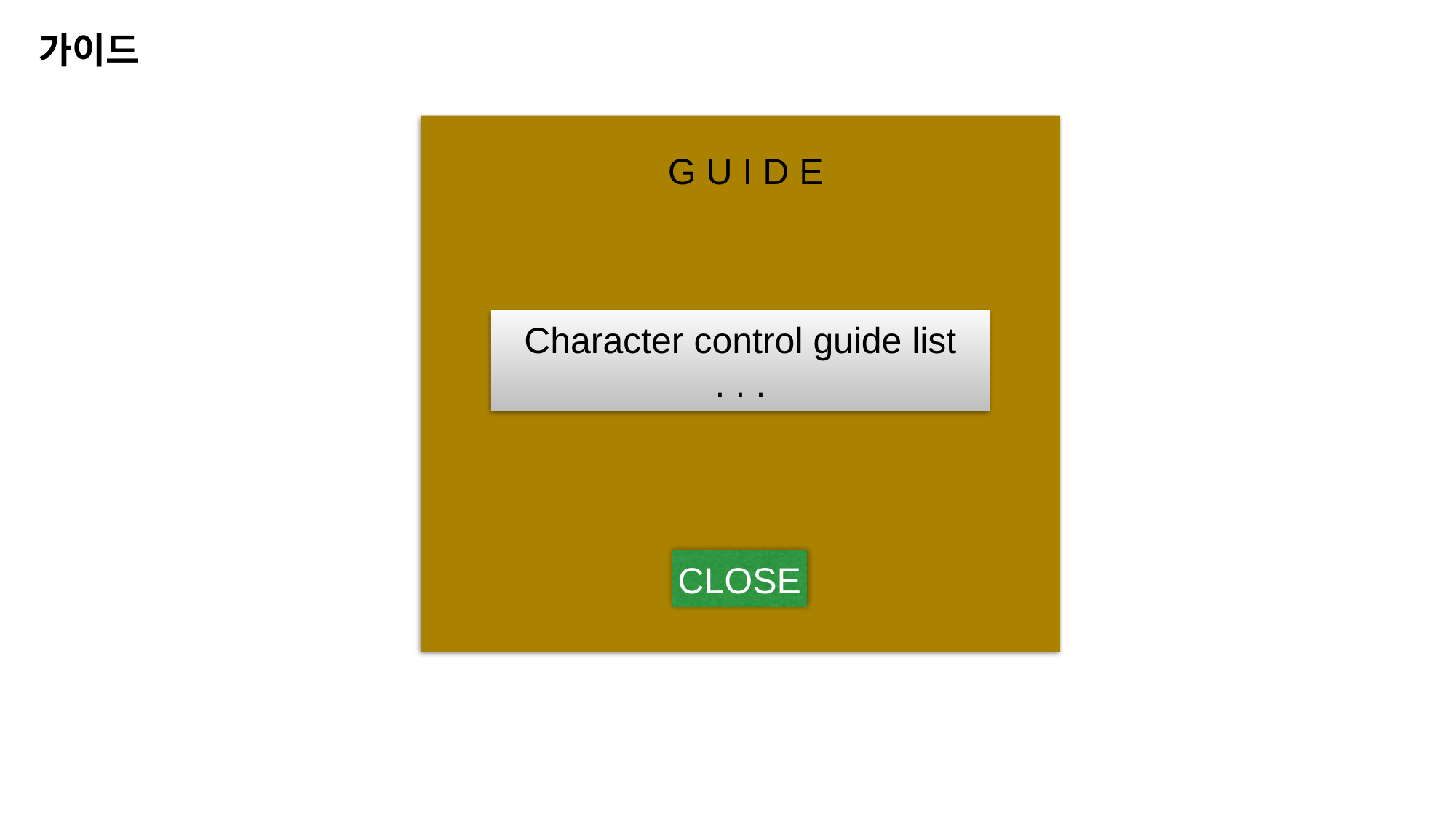

가이드

G U I D E
Character control guide list
. . .
CLOSE